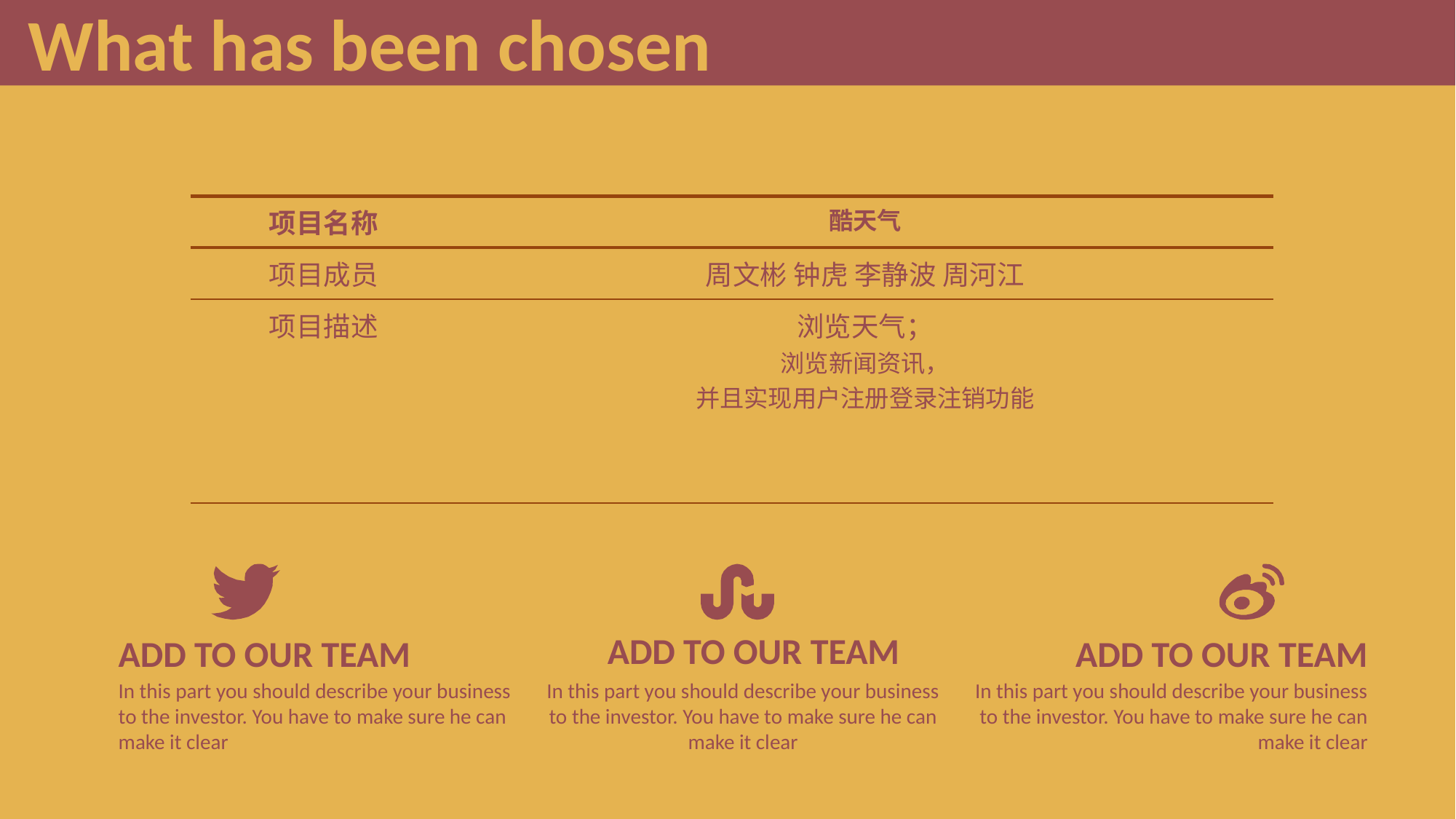

What has been chosen

| 项目名称 | 酷天气 |
| --- | --- |
| 项目成员 | 周文彬 钟虎 李静波 周河江 |
| 项目描述 | 浏览天气； 浏览新闻资讯， 并且实现用户注册登录注销功能 |

ADD TO OUR TEAM
ADD TO OUR TEAM
ADD TO OUR TEAM
In this part you should describe your business to the investor. You have to make sure he can make it clear
In this part you should describe your business to the investor. You have to make sure he can make it clear
In this part you should describe your business to the investor. You have to make sure he can make it clear